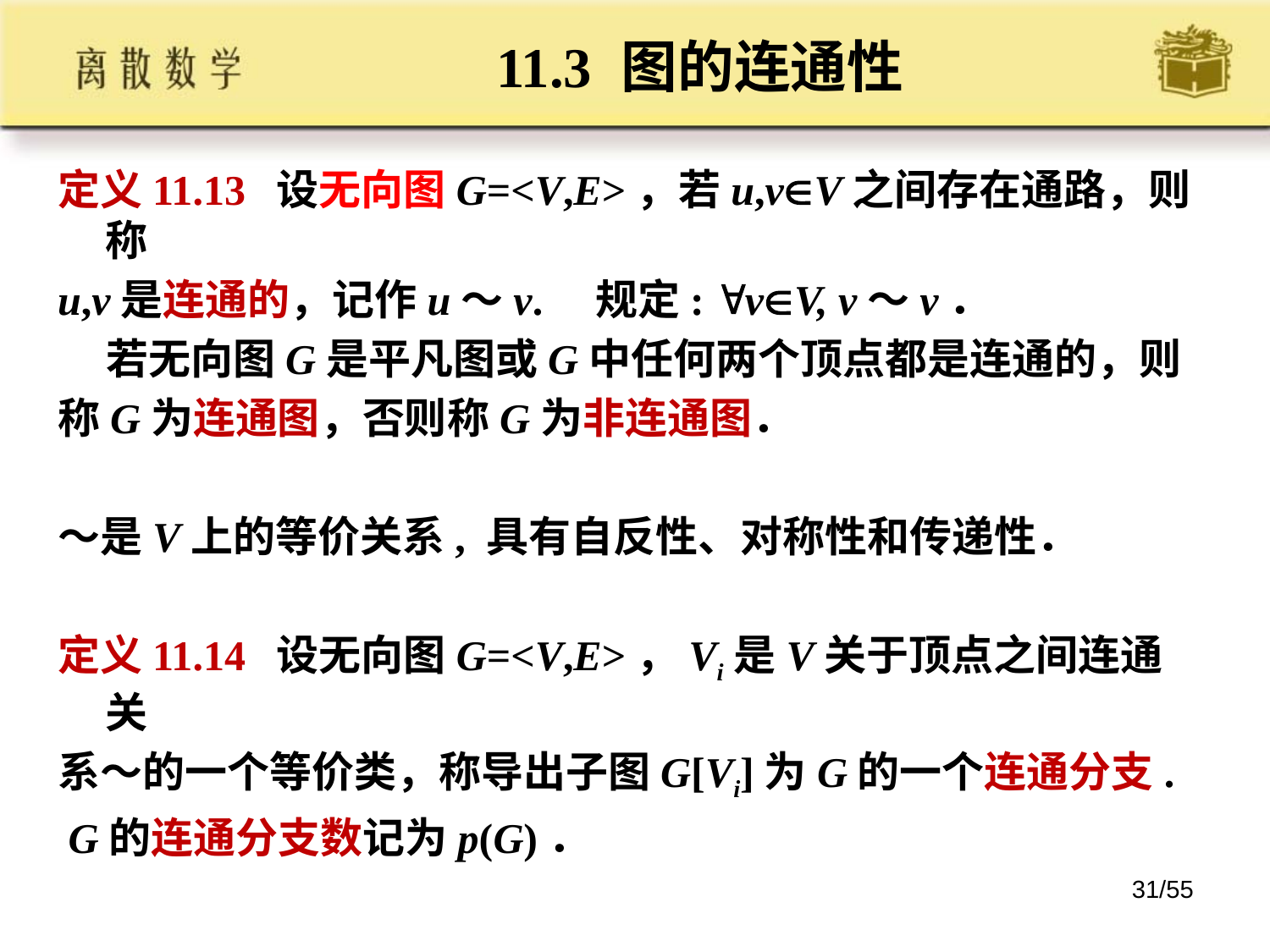

# 11.3 图的连通性
定义11.13  设无向图G=<V,E>，若u,v∈V之间存在通路，则称
u,v是连通的，记作u～v.    规定: ∀v∈V, v～v．
    若无向图G是平凡图或G中任何两个顶点都是连通的，则
称G为连通图，否则称G为非连通图．

～是V上的等价关系, 具有自反性、对称性和传递性．

定义11.14  设无向图G=<V,E>，Vi是V关于顶点之间连通关
系～的一个等价类，称导出子图G[Vi]为G的一个连通分支.
 G的连通分支数记为p(G)．
31/55